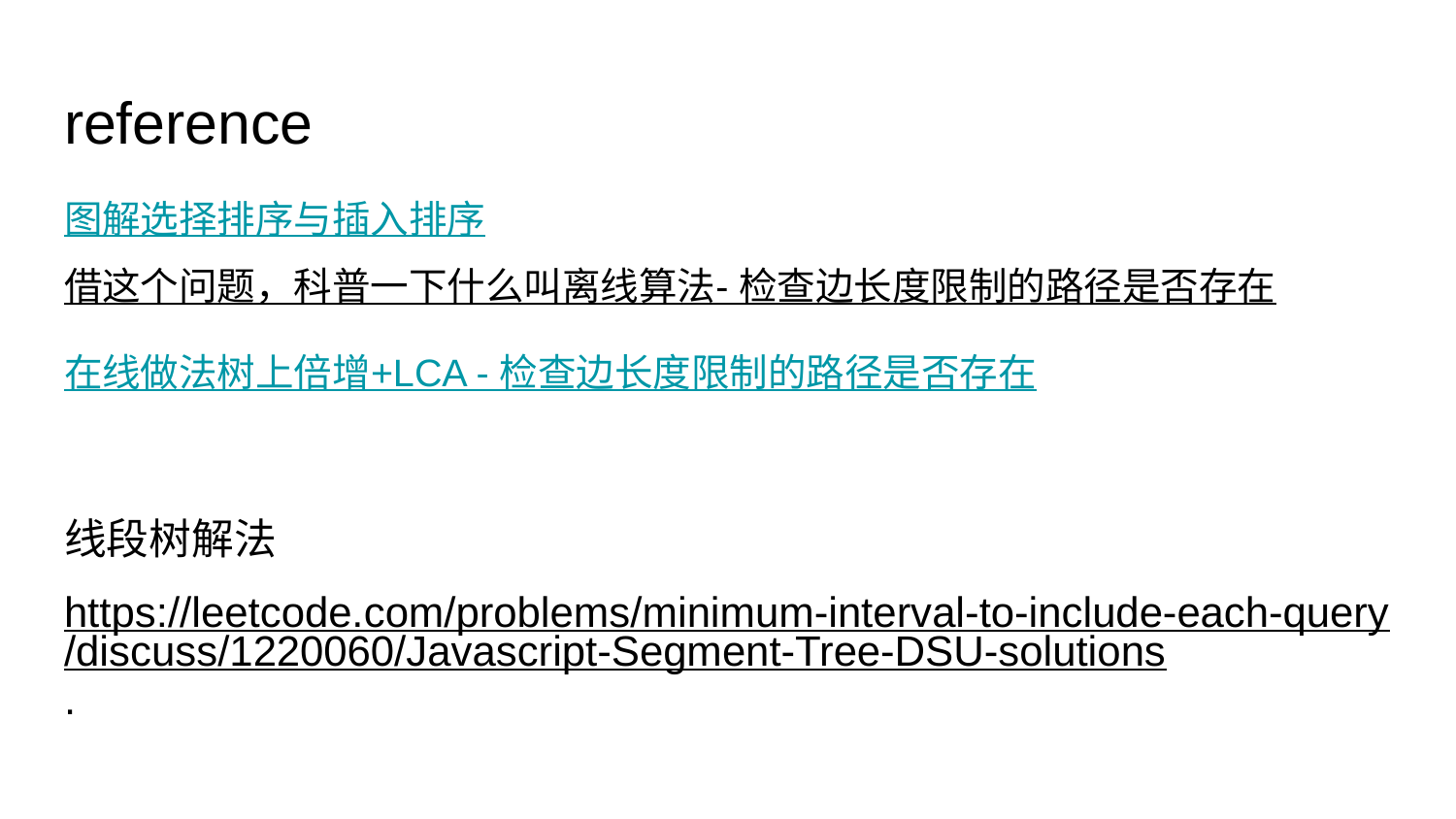

# reference
图解选择排序与插入排序
借这个问题，科普一下什么叫离线算法- 检查边长度限制的路径是否存在
在线做法树上倍增+LCA - 检查边长度限制的路径是否存在

线段树解法
https://leetcode.com/problems/minimum-interval-to-include-each-query/discuss/1220060/Javascript-Segment-Tree-DSU-solutions.